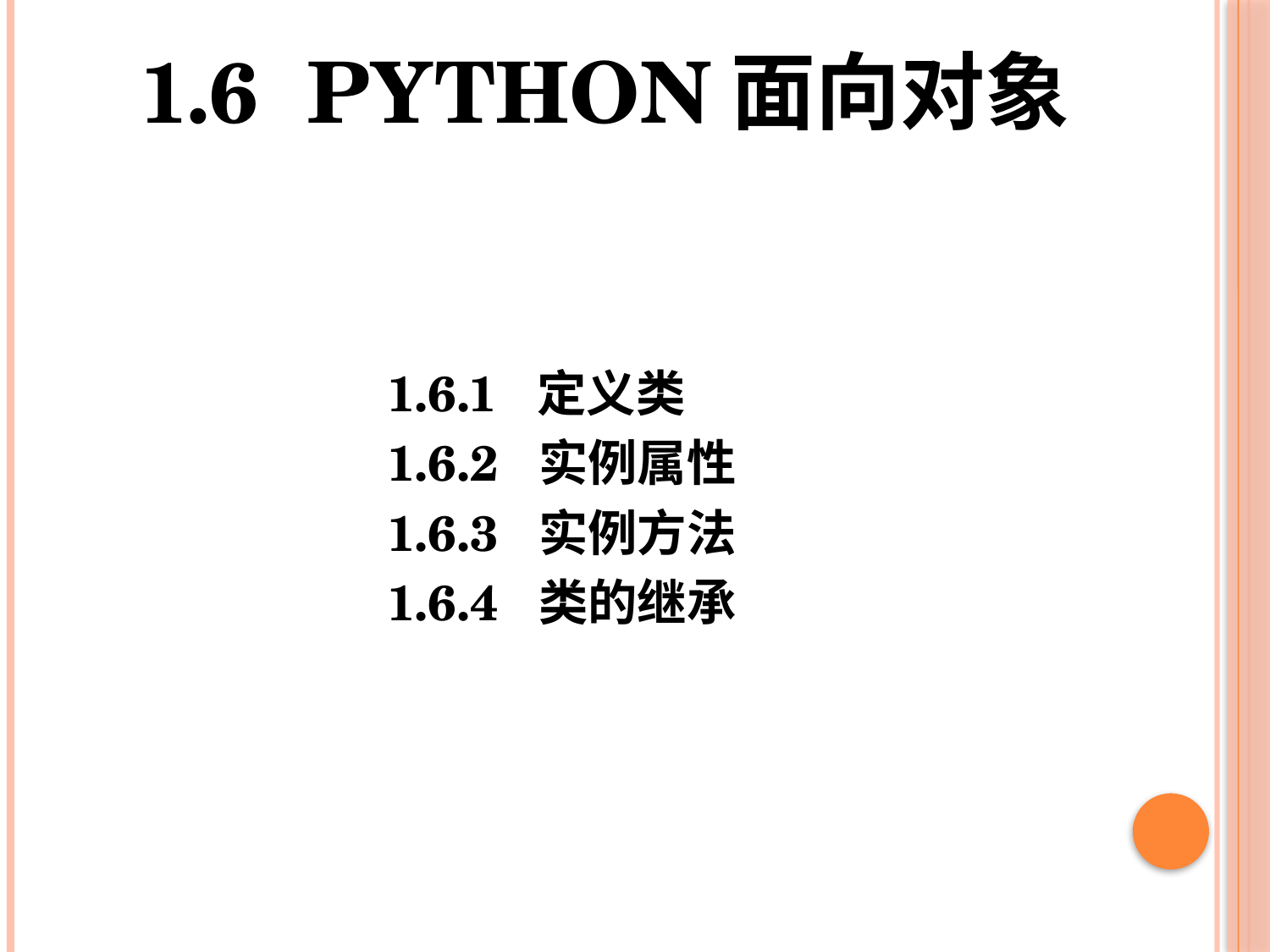

# 1.6  Python面向对象
1.6.1  定义类
1.6.2  实例属性
1.6.3  实例方法
1.6.4  类的继承